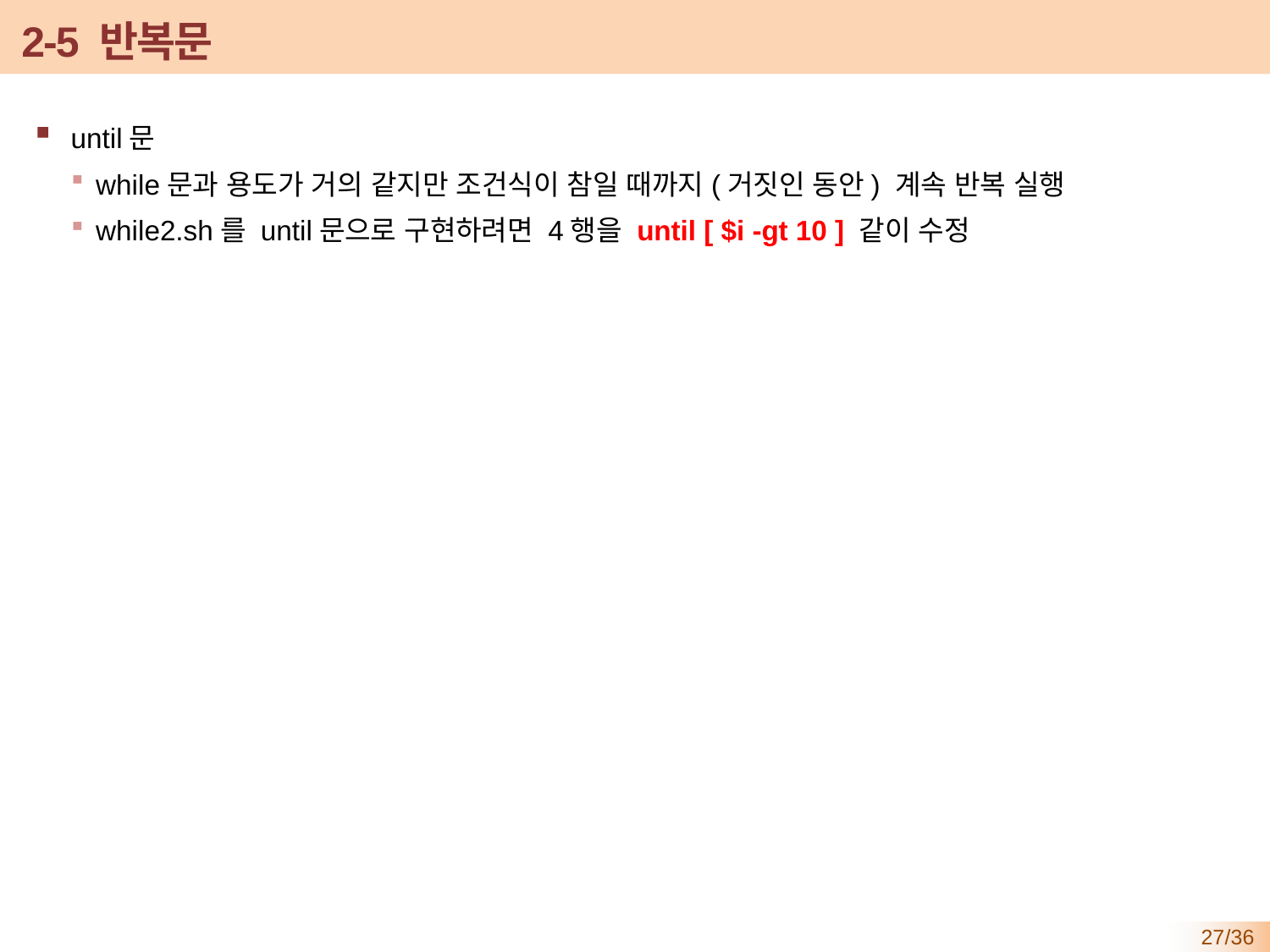

# 2-5 반복문
until문
while문과 용도가 거의 같지만 조건식이 참일 때까지(거짓인 동안) 계속 반복 실행
while2.sh를 until문으로 구현하려면 4행을 until [ $i -gt 10 ] 같이 수정